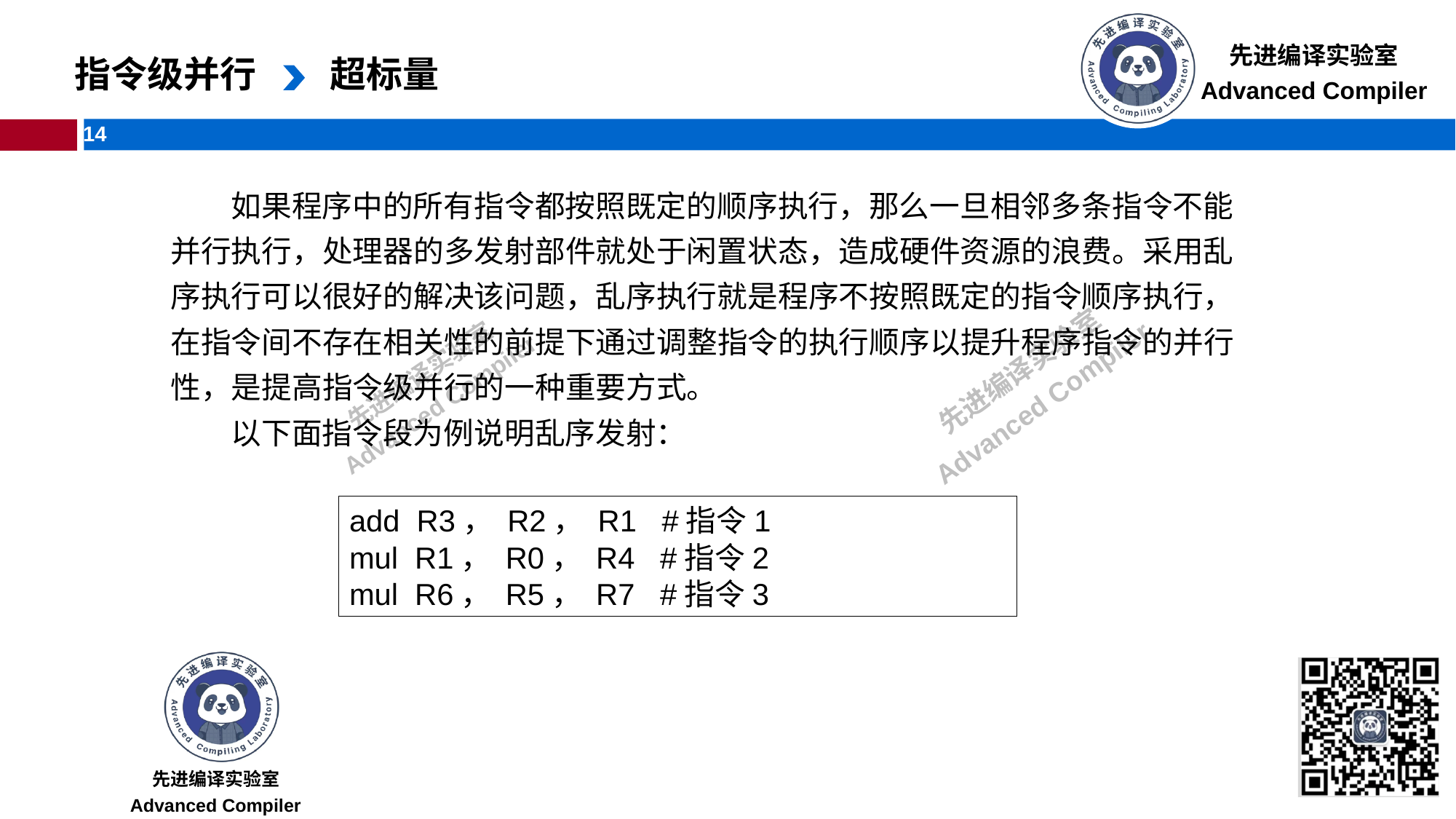

指令级并行
超标量

如果程序中的所有指令都按照既定的顺序执行，那么一旦相邻多条指令不能并行执行，处理器的多发射部件就处于闲置状态，造成硬件资源的浪费。采用乱序执行可以很好的解决该问题，乱序执行就是程序不按照既定的指令顺序执行，在指令间不存在相关性的前提下通过调整指令的执行顺序以提升程序指令的并行性，是提高指令级并行的一种重要方式。
以下面指令段为例说明乱序发射：
add  R3， R2， R1   #指令1
mul  R1， R0， R4   #指令2
mul  R6， R5， R7   #指令3